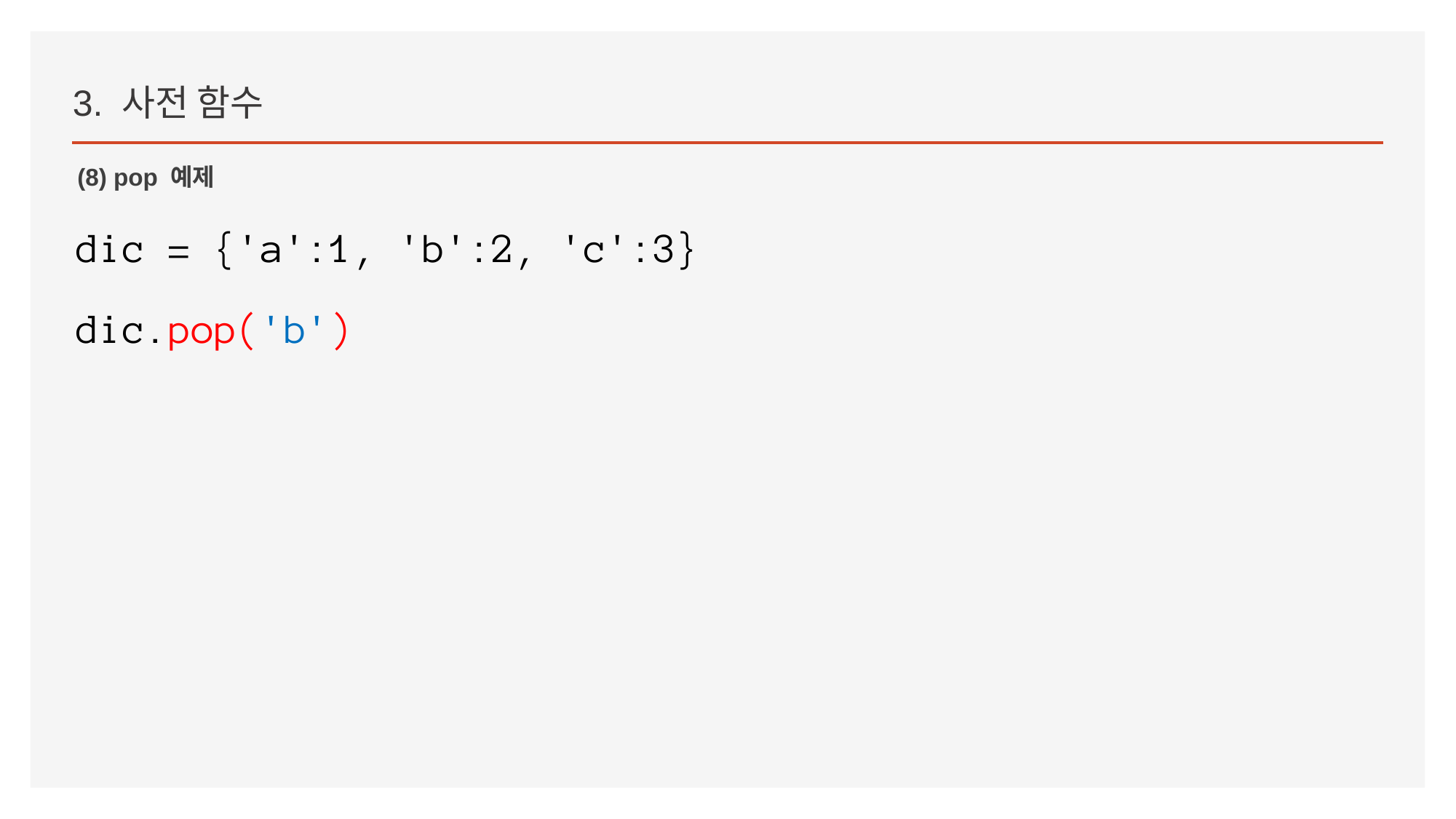

3. 사전 함수
(8) pop 예제
dic = {'a':1, 'b':2, 'c':3}
dic.pop('b')